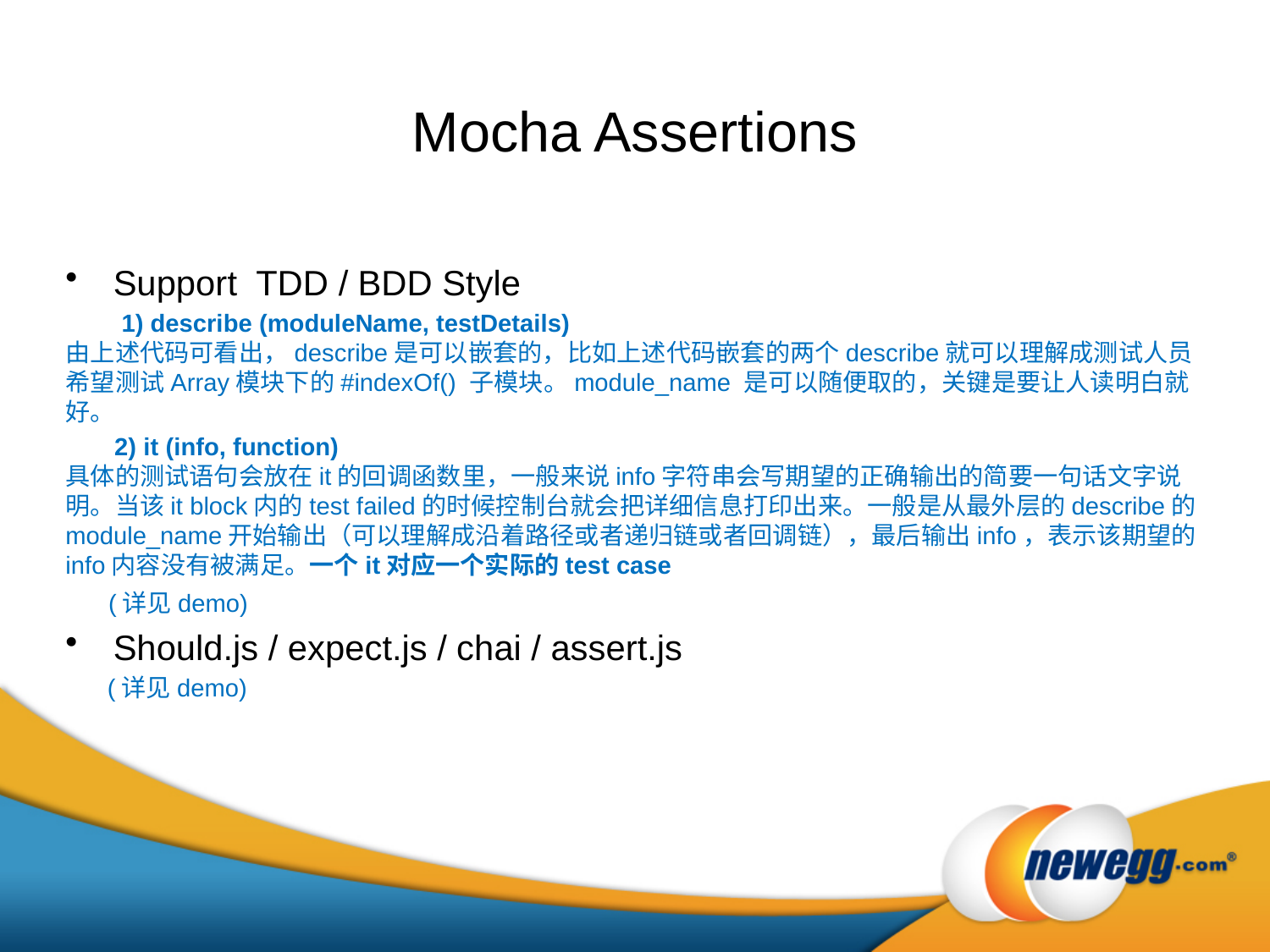

# Mocha Assertions
Support  TDD / BDD Style
        1) describe (moduleName, testDetails)
由上述代码可看出，describe是可以嵌套的，比如上述代码嵌套的两个describe就可以理解成测试人员希望测试Array模块下的#indexOf() 子模块。module_name 是可以随便取的，关键是要让人读明白就好。
       2) it (info, function)
具体的测试语句会放在it的回调函数里，一般来说info字符串会写期望的正确输出的简要一句话文字说明。当该it block内的test failed的时候控制台就会把详细信息打印出来。一般是从最外层的describe的module_name开始输出（可以理解成沿着路径或者递归链或者回调链），最后输出info，表示该期望的info内容没有被满足。一个it对应一个实际的test case
      (详见demo)
Should.js / expect.js / chai / assert.js
      (详见demo)